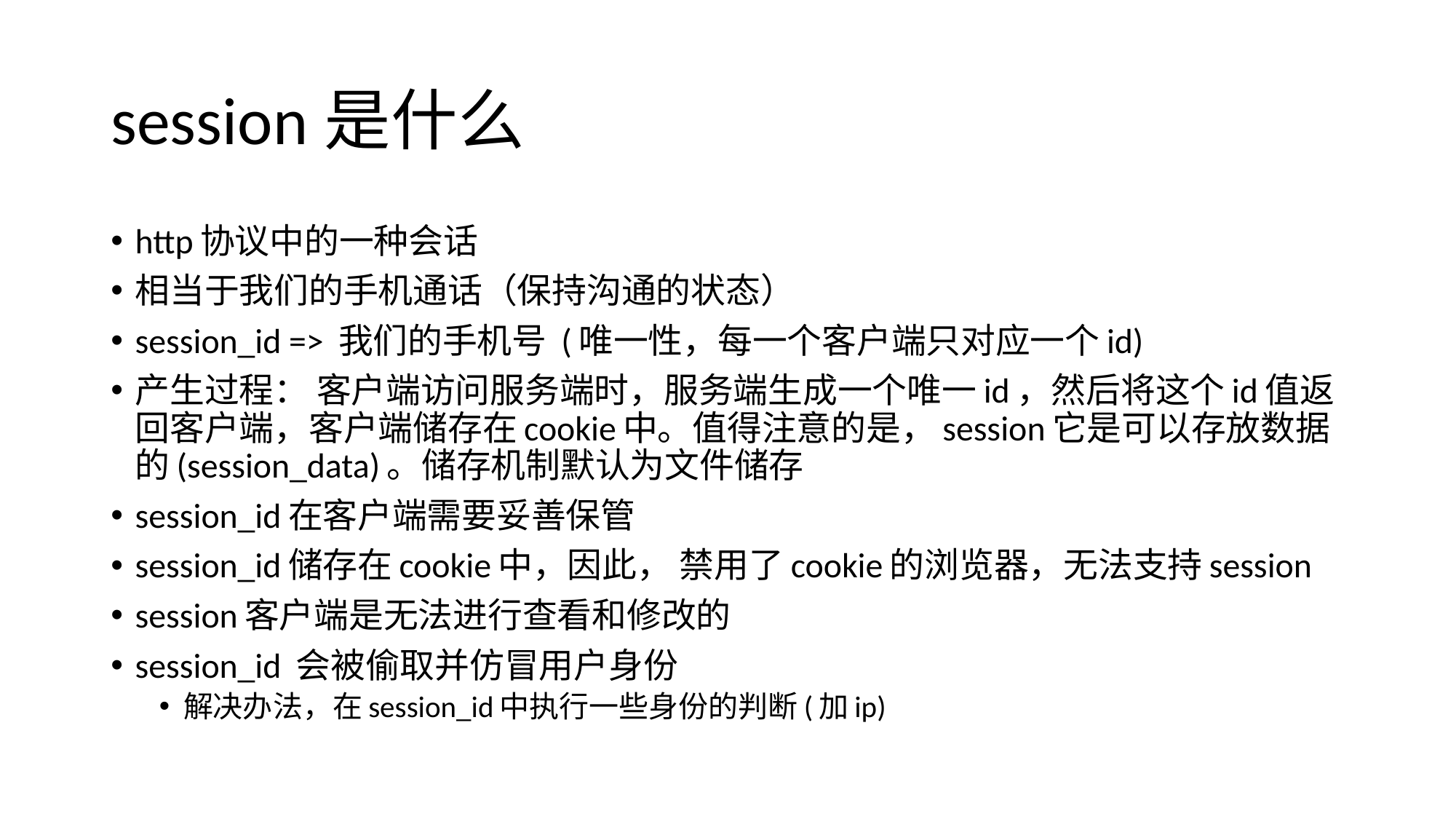

# session是什么
http协议中的一种会话
相当于我们的手机通话（保持沟通的状态）
session_id => 我们的手机号 (唯一性，每一个客户端只对应一个id)
产生过程： 客户端访问服务端时，服务端生成一个唯一id，然后将这个id值返回客户端，客户端储存在cookie中。值得注意的是，session它是可以存放数据的(session_data)。储存机制默认为文件储存
session_id在客户端需要妥善保管
session_id储存在cookie中，因此， 禁用了cookie的浏览器，无法支持session
session客户端是无法进行查看和修改的
session_id 会被偷取并仿冒用户身份
解决办法，在session_id中执行一些身份的判断(加ip)